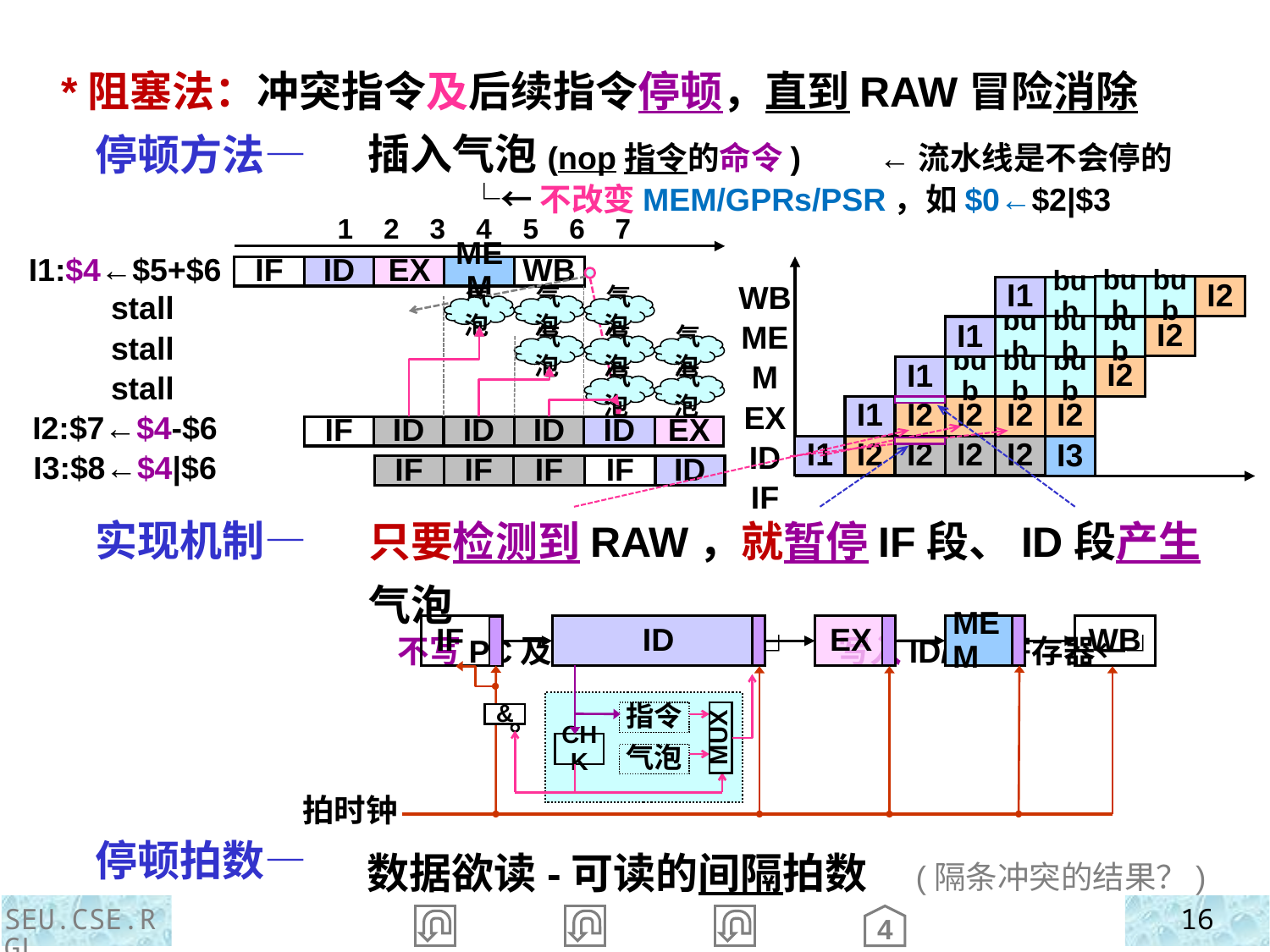

*阻塞法：冲突指令及后续指令停顿，直到RAW冒险消除
插入气泡(nop指令的命令)        ←流水线是不会停的
              └←不改变MEM/GPRs/PSR，如$0←$2|$3
     停顿方法—

     实现机制—

     停顿拍数—
1    2    3    4    5    6    7
I1:$4←$5+$6
    stall
    stall
    stall
I2:$7←$4-$6
I3:$8←$4|$6

MEM
ID
IF
EX
WB
ID
IF
ID
ID
ID
EX
IF
IF
IF
IF
ID
WB
MEM
EX
ID
IF
bub
bub
I2
I1
bub
bub
bub
I1
bub
I2
bub
bub
I2
I1
bub
I1
I2
I2
I2
I2
I1
I2
I2
I2
I2
I3

气泡
气泡
气泡
气泡
气泡
气泡
气泡
气泡

只要检测到RAW，就暂停IF段、ID段产生气泡
   不写PC及IF/ID寄存器←┘      写入ID/EX寄存器←┘
IF
ID

EX

MEM

WB

拍时钟

指令
MUX
&

CHK
气泡
数据欲读-可读的间隔拍数    (隔条冲突的结果？)
SEU.CSE.RGL
16

4